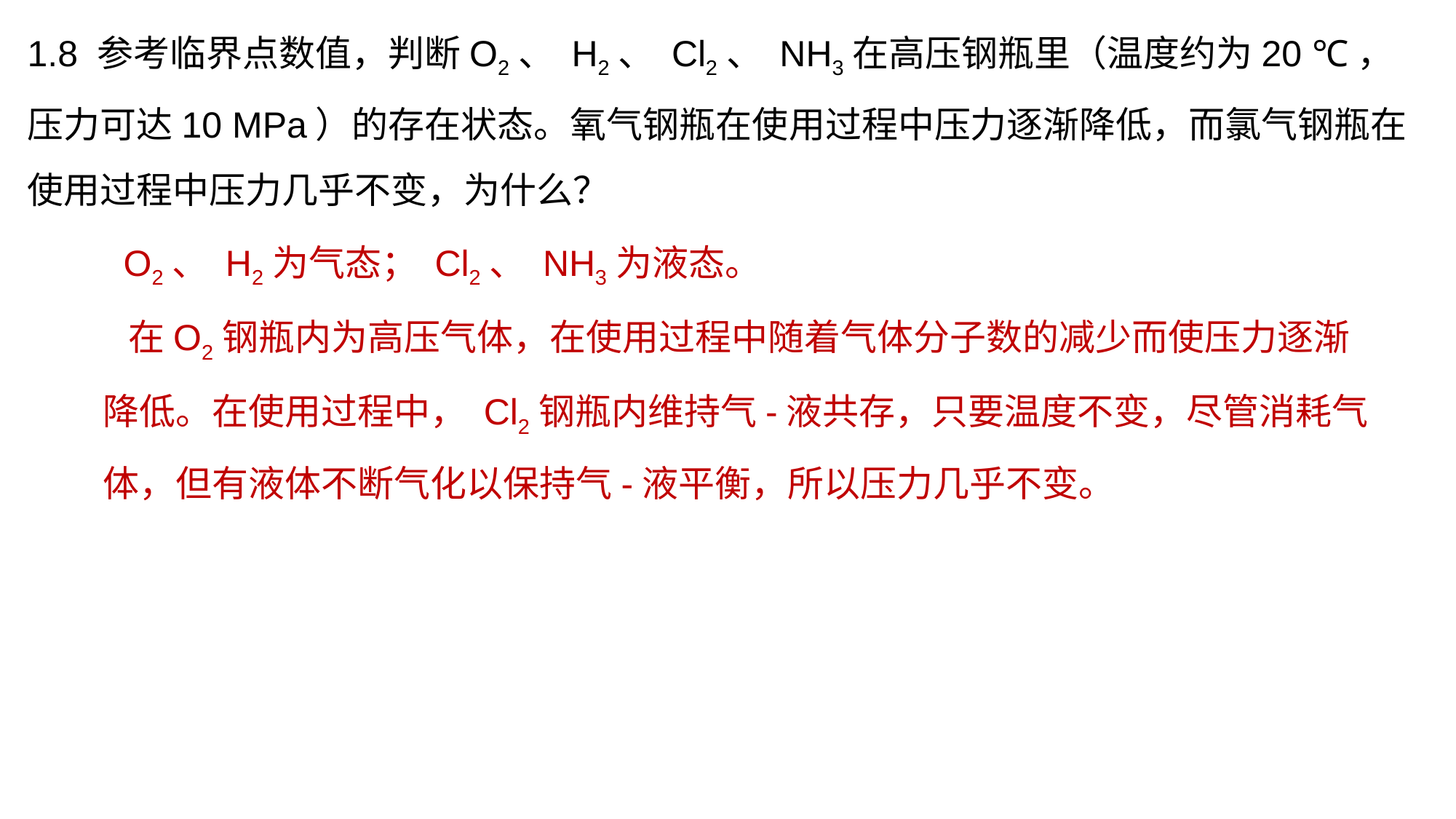

1.8 参考临界点数值，判断O2、 H2、 Cl2、 NH3在高压钢瓶里（温度约为20 ℃，压力可达10 MPa）的存在状态。氧气钢瓶在使用过程中压力逐渐降低，而氯气钢瓶在使用过程中压力几乎不变，为什么？
  O2、 H2为气态； Cl2、 NH3为液态。
  在O2钢瓶内为高压气体，在使用过程中随着气体分子数的减少而使压力逐渐降低。在使用过程中， Cl2钢瓶内维持气-液共存，只要温度不变，尽管消耗气体，但有液体不断气化以保持气-液平衡，所以压力几乎不变。